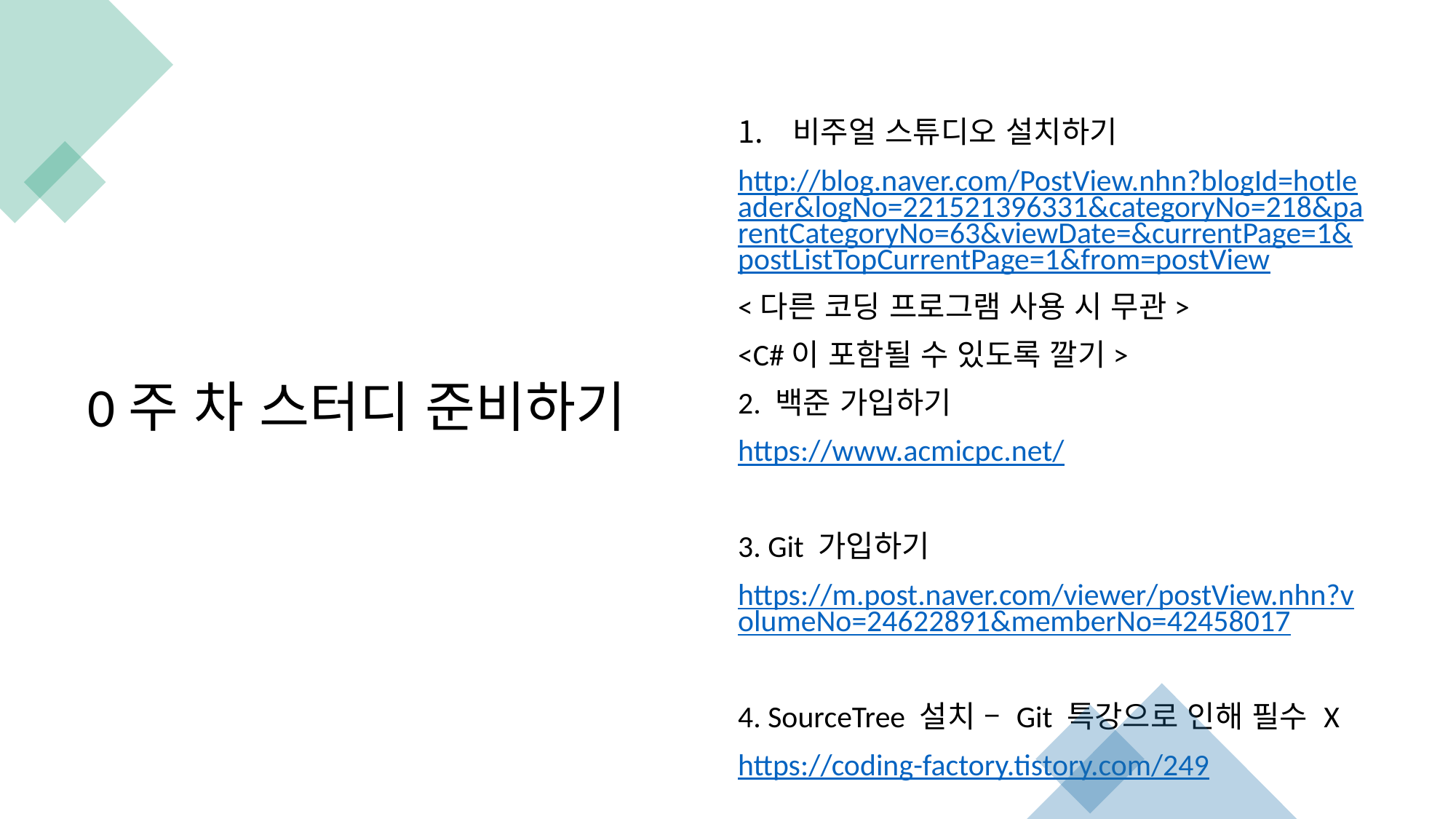

비주얼 스튜디오 설치하기
http://blog.naver.com/PostView.nhn?blogId=hotleader&logNo=221521396331&categoryNo=218&parentCategoryNo=63&viewDate=&currentPage=1&postListTopCurrentPage=1&from=postView
<다른 코딩 프로그램 사용 시 무관>
<C#이 포함될 수 있도록 깔기>
2. 백준 가입하기
https://www.acmicpc.net/

3. Git 가입하기
https://m.post.naver.com/viewer/postView.nhn?volumeNo=24622891&memberNo=42458017

4. SourceTree 설치 – Git 특강으로 인해 필수 X
https://coding-factory.tistory.com/249

# 0주 차 스터디 준비하기